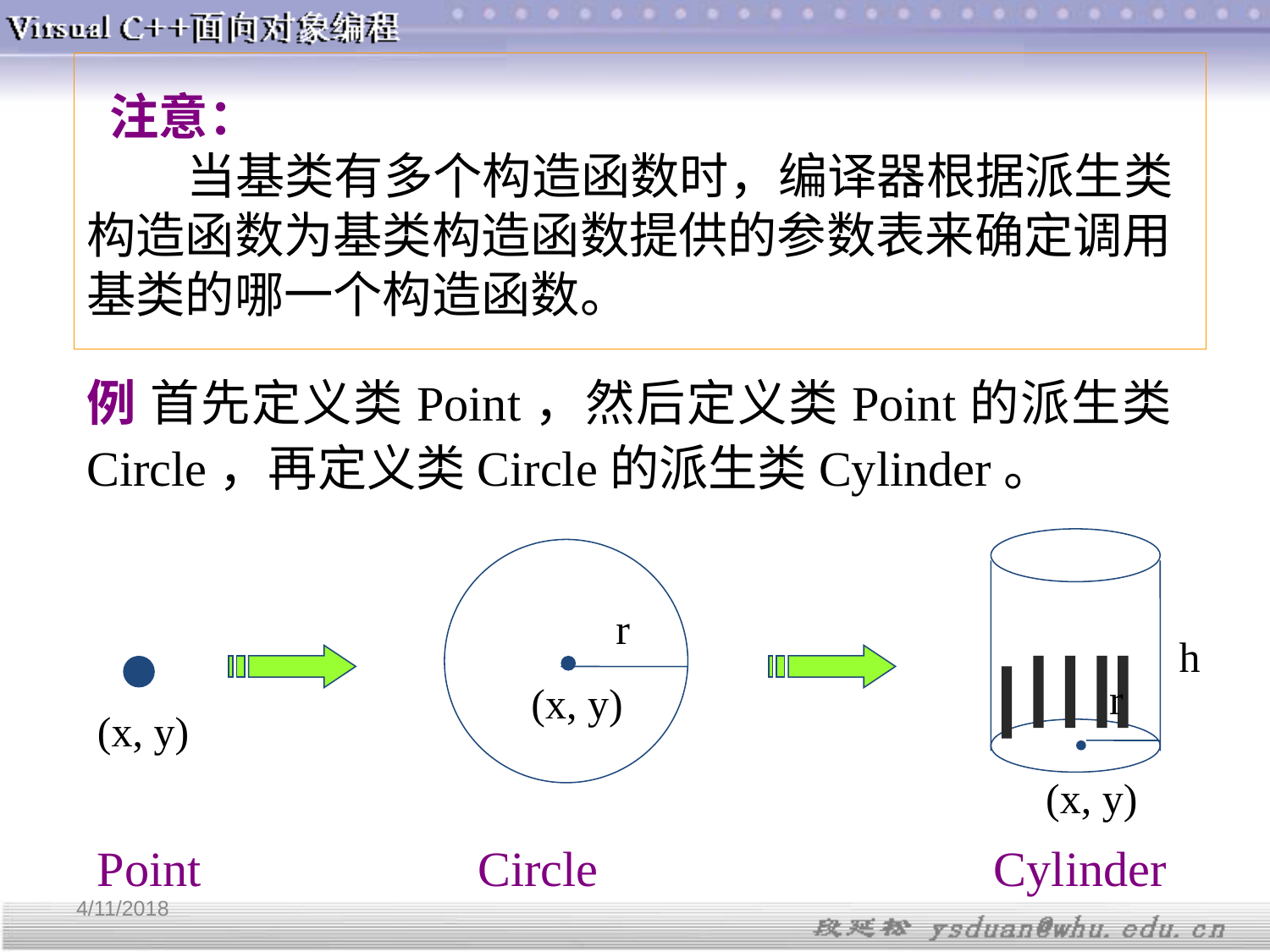

注意：
        当基类有多个构造函数时，编译器根据派生类构造函数为基类构造函数提供的参数表来确定调用基类的哪一个构造函数。
例 首先定义类Point，然后定义类Point的派生类Circle，再定义类Circle的派生类Cylinder。

h

r

(x, y)

r

(x, y)

(x, y)
Point			Circle			           Cylinder
4/11/2018